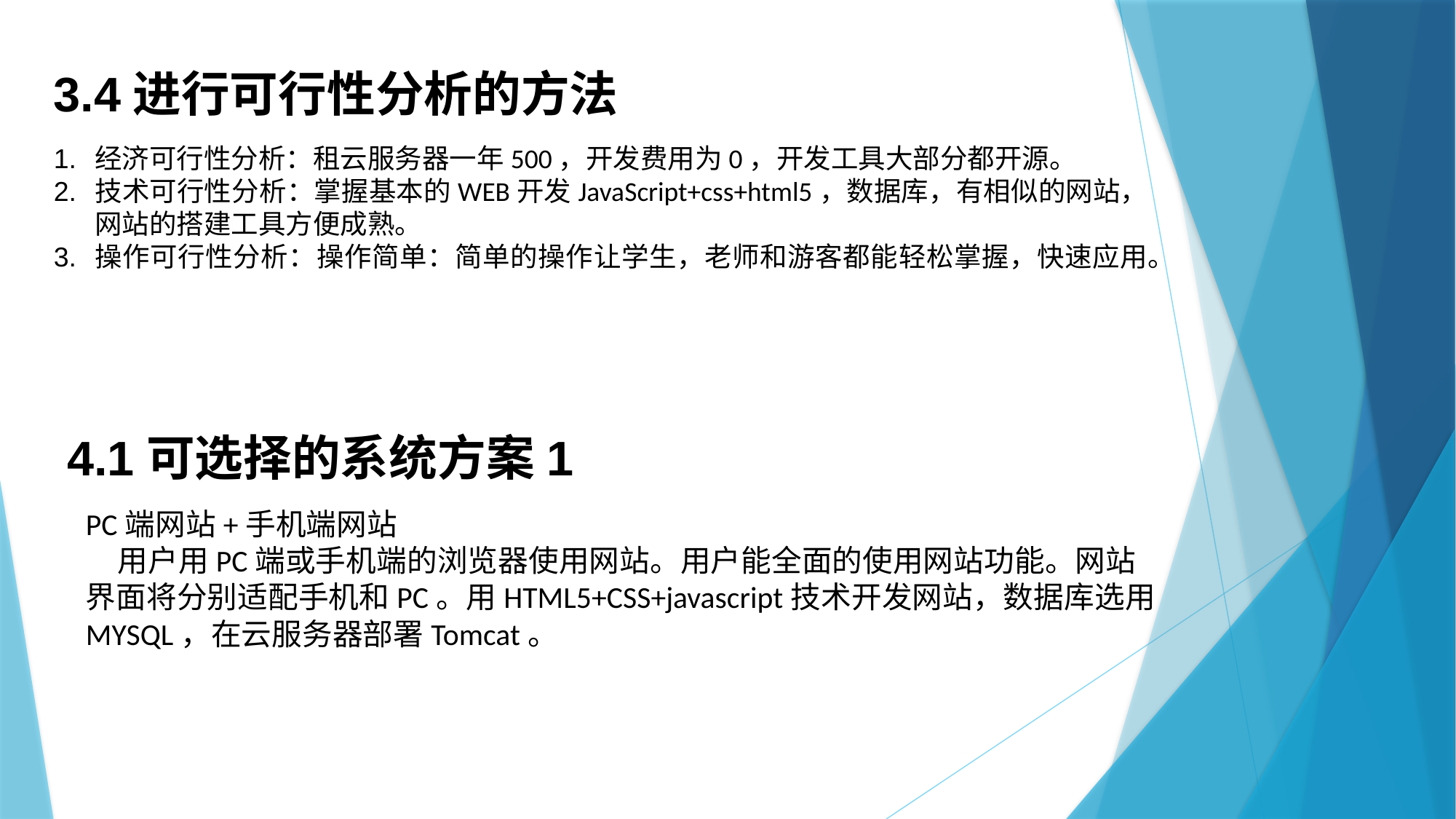

3.4进行可行性分析的方法
经济可行性分析：租云服务器一年500，开发费用为0，开发工具大部分都开源。
技术可行性分析：掌握基本的WEB开发JavaScript+css+html5，数据库，有相似的网站，网站的搭建工具方便成熟。
操作可行性分析：操作简单：简单的操作让学生，老师和游客都能轻松掌握，快速应用。
 4.1可选择的系统方案1
PC端网站+手机端网站
用户用PC端或手机端的浏览器使用网站。用户能全面的使用网站功能。网站界面将分别适配手机和PC。用HTML5+CSS+javascript技术开发网站，数据库选用MYSQL，在云服务器部署Tomcat。